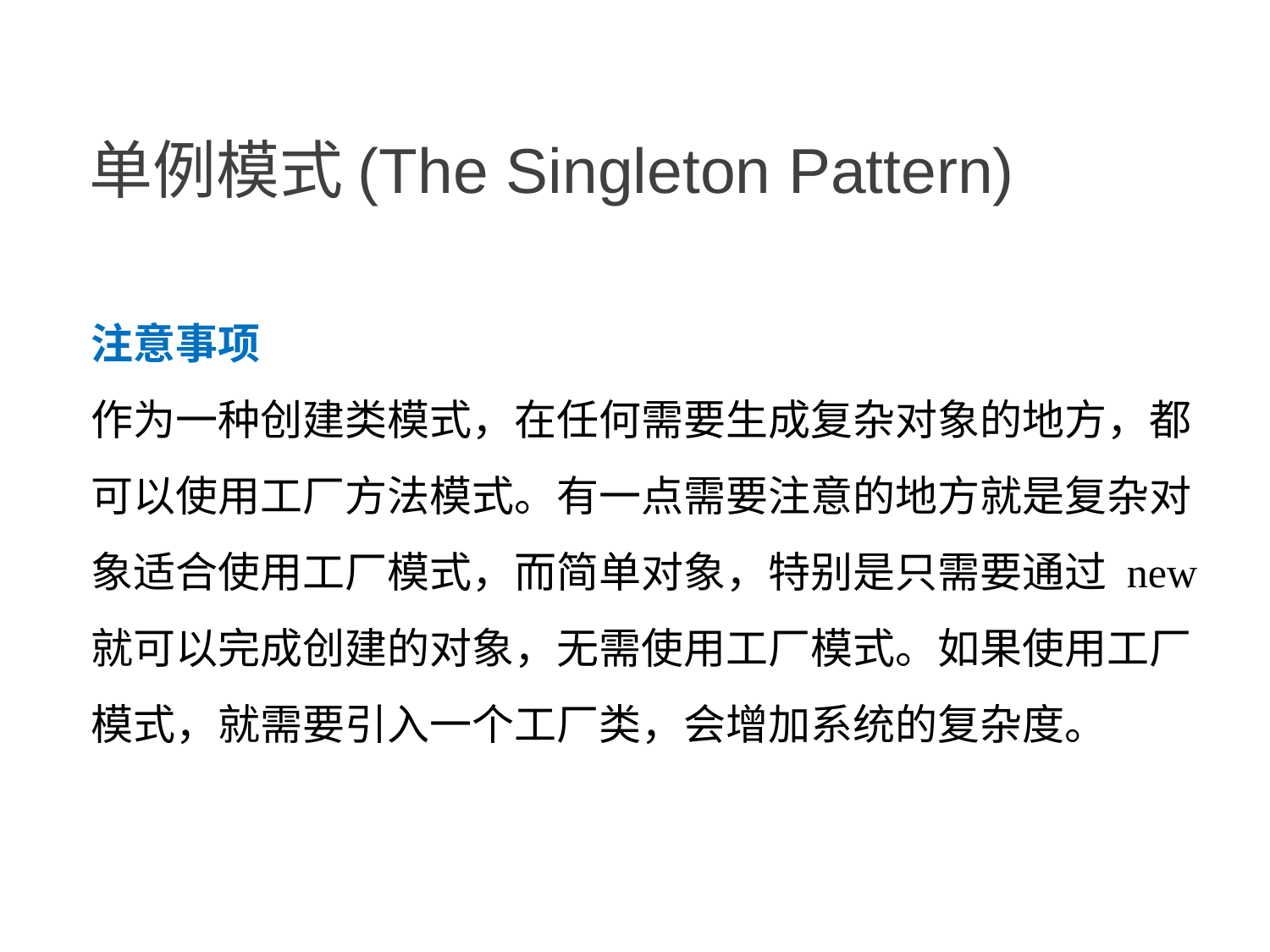

单例模式(The Singleton Pattern)
注意事项
作为一种创建类模式，在任何需要生成复杂对象的地方，都可以使用工厂方法模式。有一点需要注意的地方就是复杂对象适合使用工厂模式，而简单对象，特别是只需要通过 new 就可以完成创建的对象，无需使用工厂模式。如果使用工厂模式，就需要引入一个工厂类，会增加系统的复杂度。